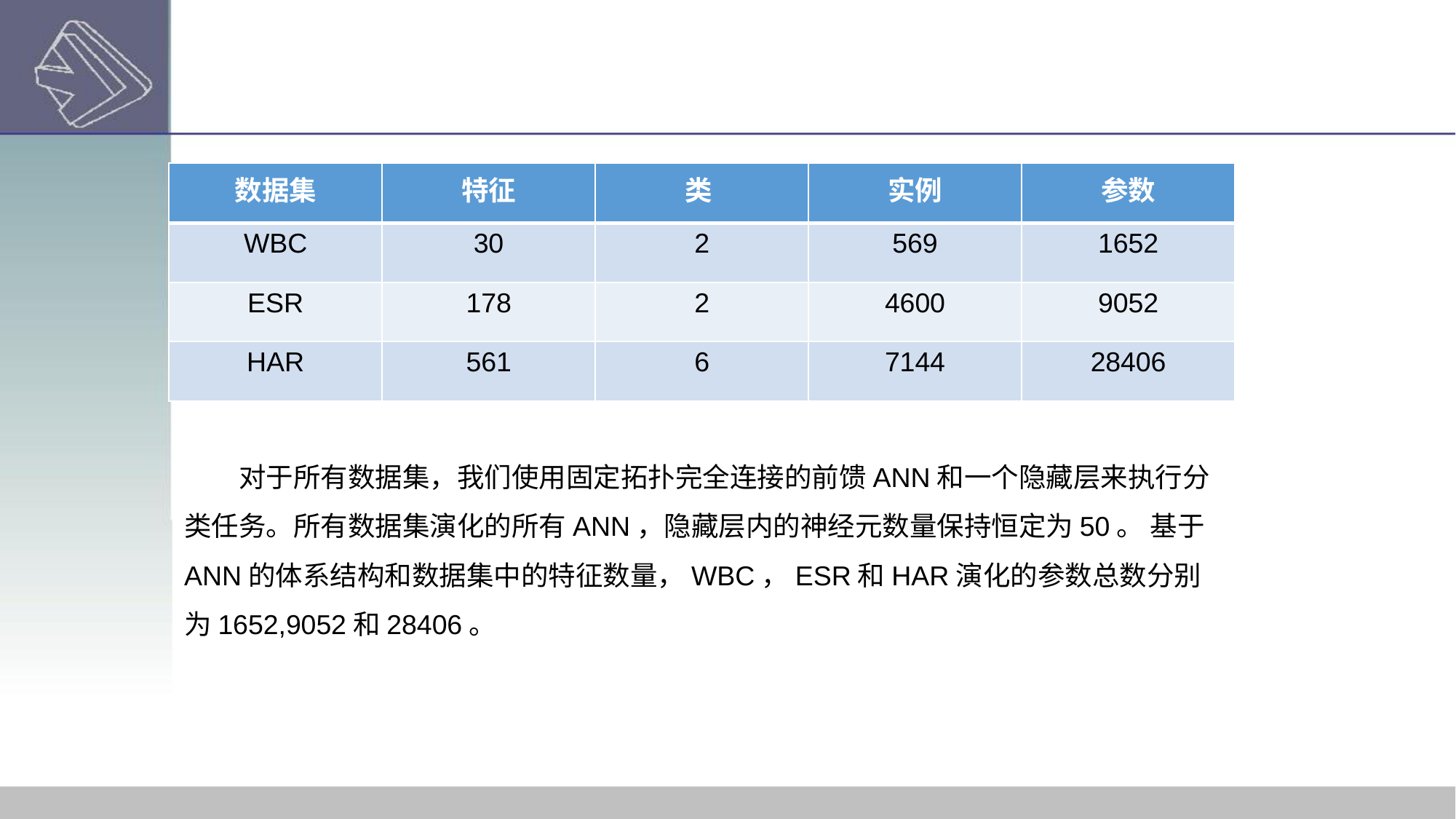

| 数据集 | 特征 | 类 | 实例 | 参数 |
| --- | --- | --- | --- | --- |
| WBC | 30 | 2 | 569 | 1652 |
| ESR | 178 | 2 | 4600 | 9052 |
| HAR | 561 | 6 | 7144 | 28406 |
对于所有数据集，我们使用固定拓扑完全连接的前馈ANN和一个隐藏层来执行分类任务。所有数据集演化的所有ANN，隐藏层内的神经元数量保持恒定为50。 基于ANN的体系结构和数据集中的特征数量，WBC，ESR和HAR演化的参数总数分别为1652,9052和28406。